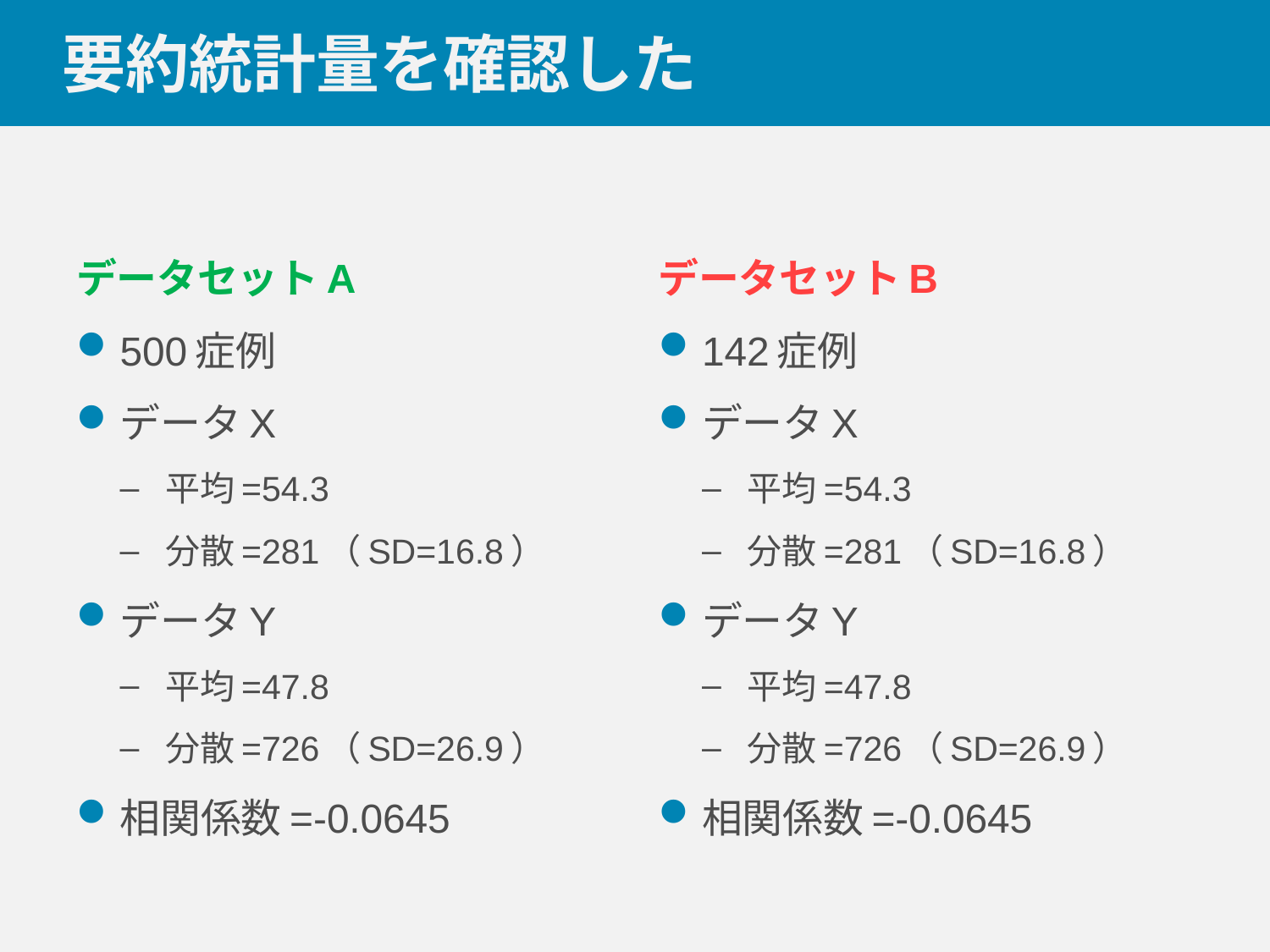

# 要約統計量を確認した
 62
データセットA
500症例
データX
平均=54.3
分散=281（SD=16.8）
データY
平均=47.8
分散=726（SD=26.9）
相関係数=-0.0645
データセットB
142症例
データX
平均=54.3
分散=281（SD=16.8）
データY
平均=47.8
分散=726（SD=26.9）
相関係数=-0.0645
 62